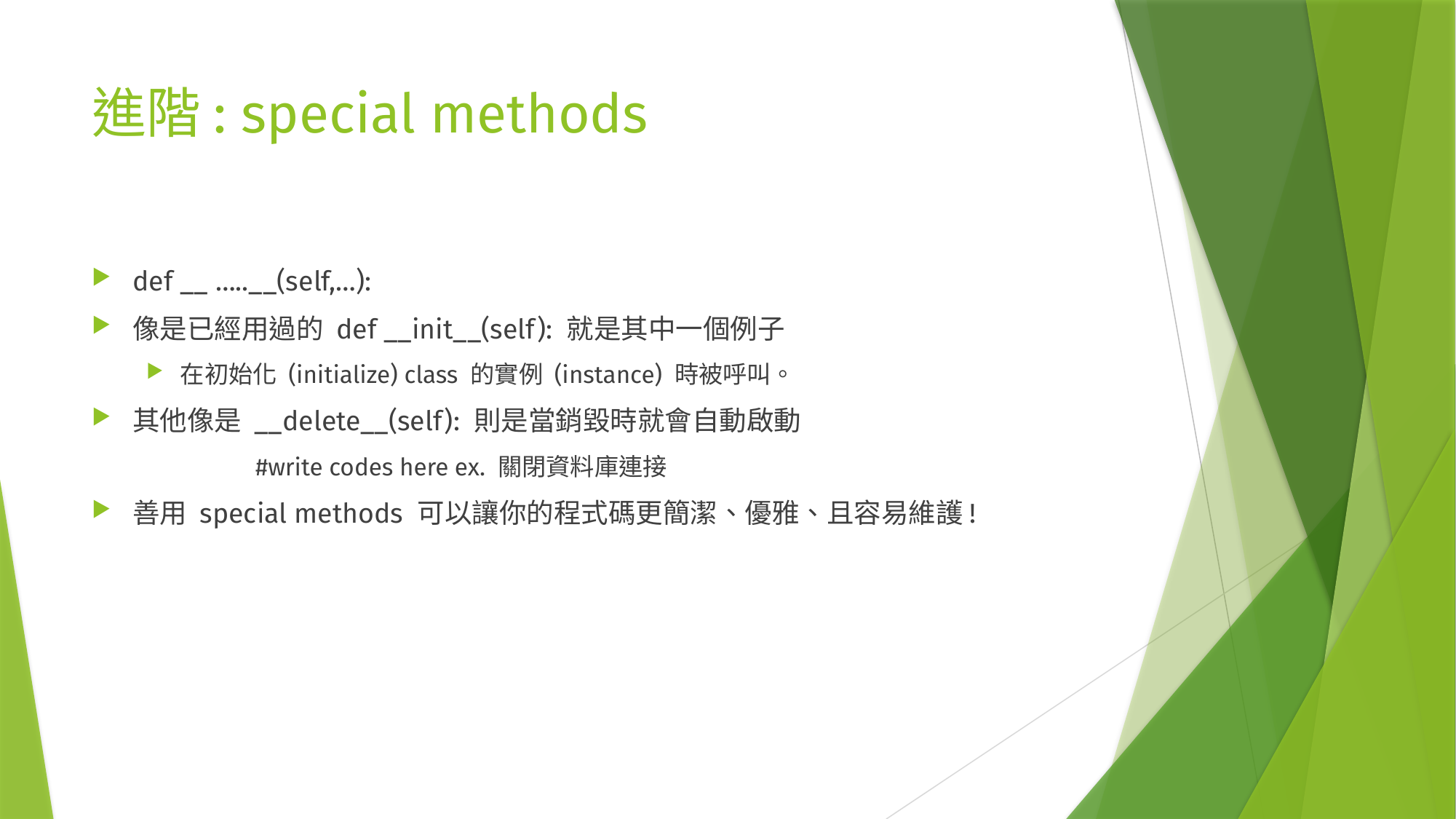

# 進階: special methods
def __ …..__(self,…):
像是已經用過的 def __init__(self): 就是其中一個例子
在初始化 (initialize) class 的實例 (instance) 時被呼叫。
其他像是 __delete__(self): 則是當銷毀時就會自動啟動
#write codes here ex. 關閉資料庫連接
善用 special methods 可以讓你的程式碼更簡潔、優雅、且容易維護!